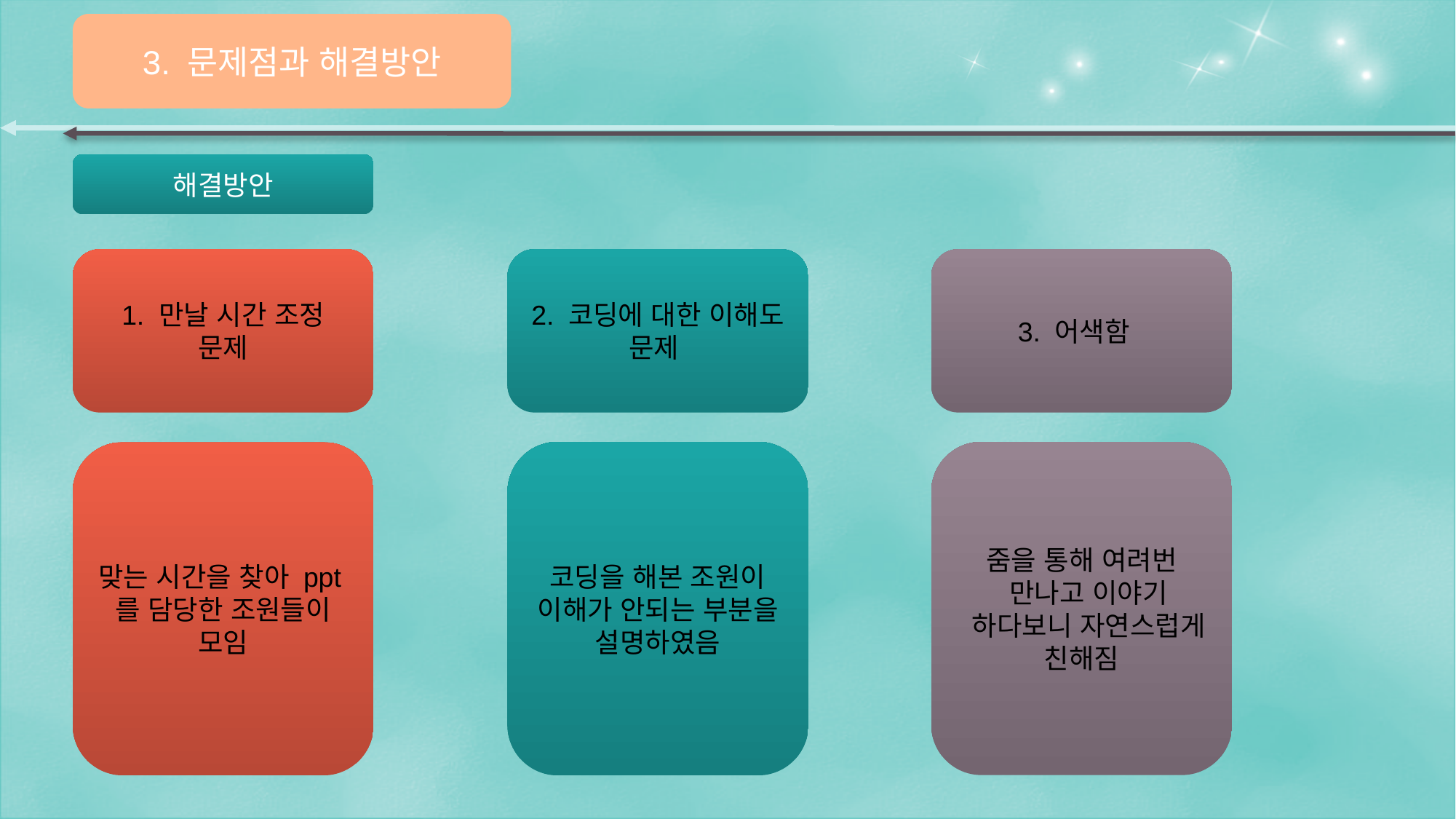

3. 문제점과 해결방안
해결방안
1. 만날 시간 조정
문제
2. 코딩에 대한 이해도 문제
3. 어색함
줌을 통해 여려번
 만나고 이야기
 하다보니 자연스럽게 친해짐
코딩을 해본 조원이 이해가 안되는 부분을 설명하였음

맞는 시간을 찾아 ppt를 담당한 조원들이 모임